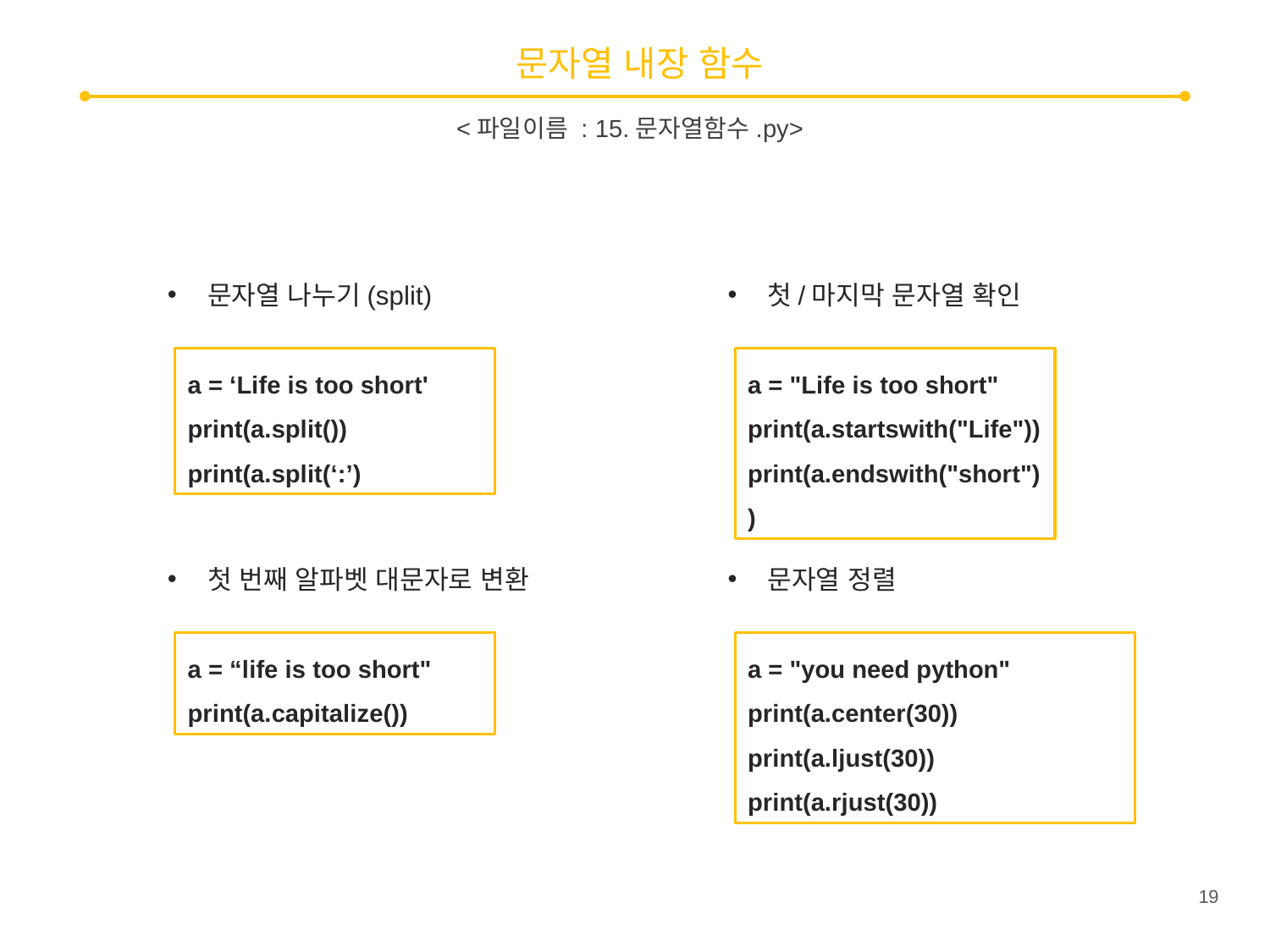

# 문자열 내장 함수
<파일이름 : 15.문자열함수.py>
문자열 나누기(split)
첫/마지막 문자열 확인
a = ‘Life is too short'
print(a.split())
print(a.split(‘:’)
a = "Life is too short"
print(a.startswith("Life"))
print(a.endswith("short"))
첫 번째 알파벳 대문자로 변환
문자열 정렬
a = “life is too short"
print(a.capitalize())
a = "you need python"
print(a.center(30))
print(a.ljust(30))
print(a.rjust(30))